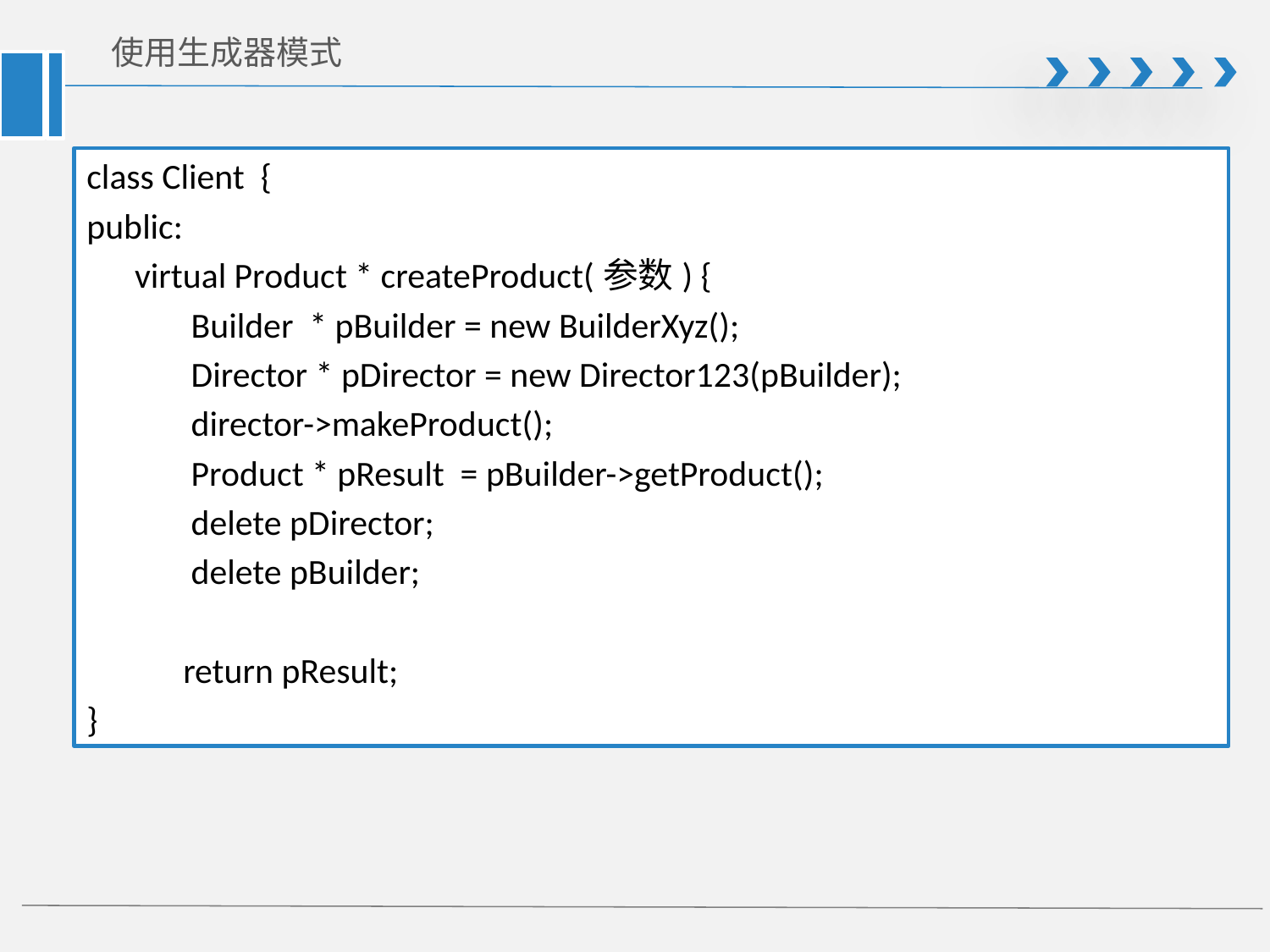

# 使用生成器模式
class Client  {
public:
      virtual Product * createProduct(参数) {
             Builder  * pBuilder = new BuilderXyz();
             Director * pDirector = new Director123(pBuilder);
             director->makeProduct();
             Product * pResult  = pBuilder->getProduct();
             delete pDirector;
             delete pBuilder;

            return pResult;
}